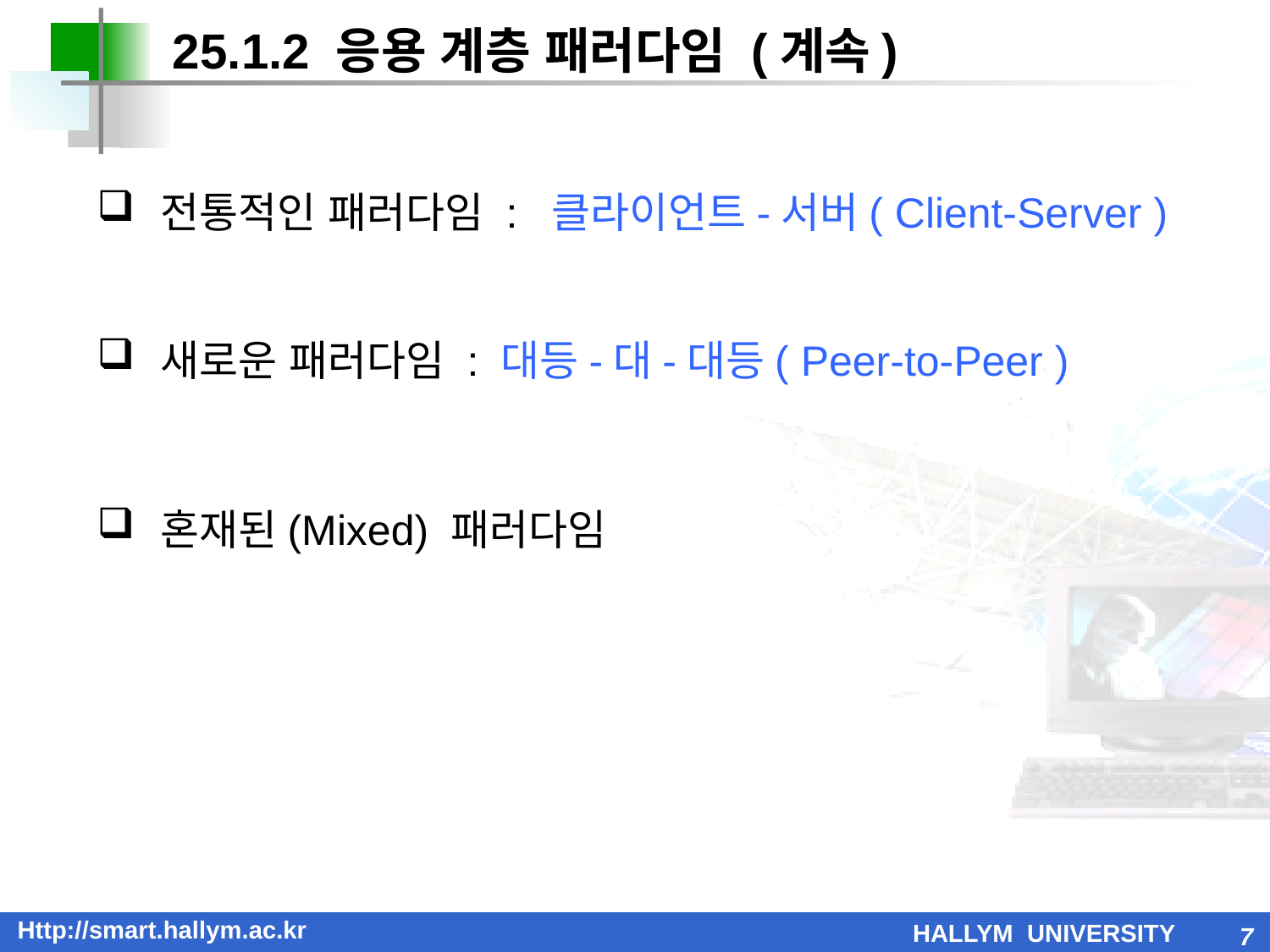

25.1.2 응용 계층 패러다임 (계속)

전통적인 패러다임 :  클라이언트-서버( Client-Server )
새로운 패러다임 : 대등-대-대등( Peer-to-Peer )
혼재된(Mixed) 패러다임
7